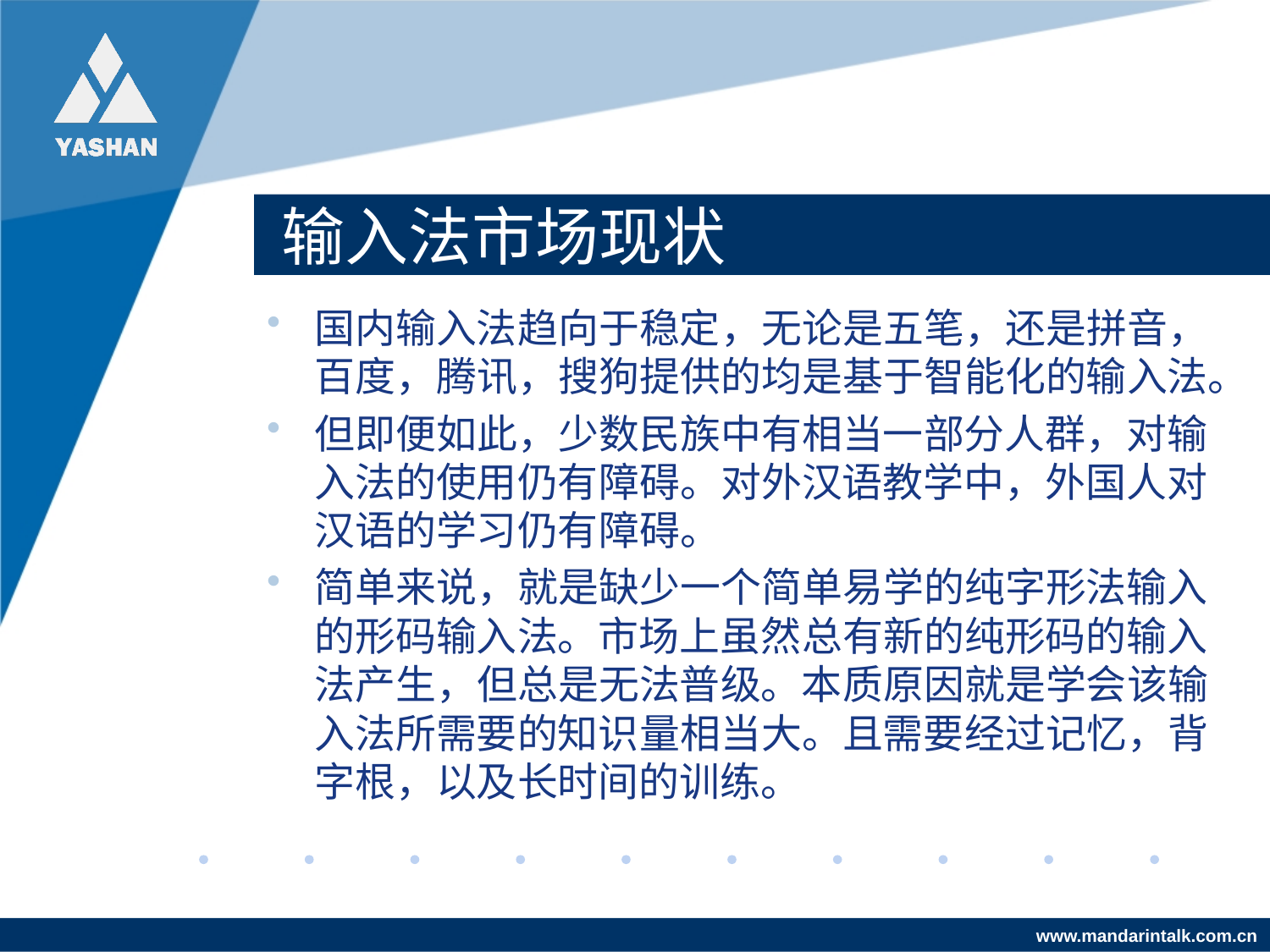

# 输入法市场现状
国内输入法趋向于稳定，无论是五笔，还是拼音，百度，腾讯，搜狗提供的均是基于智能化的输入法。
但即便如此，少数民族中有相当一部分人群，对输入法的使用仍有障碍。对外汉语教学中，外国人对汉语的学习仍有障碍。
简单来说，就是缺少一个简单易学的纯字形法输入的形码输入法。市场上虽然总有新的纯形码的输入法产生，但总是无法普级。本质原因就是学会该输入法所需要的知识量相当大。且需要经过记忆，背字根，以及长时间的训练。